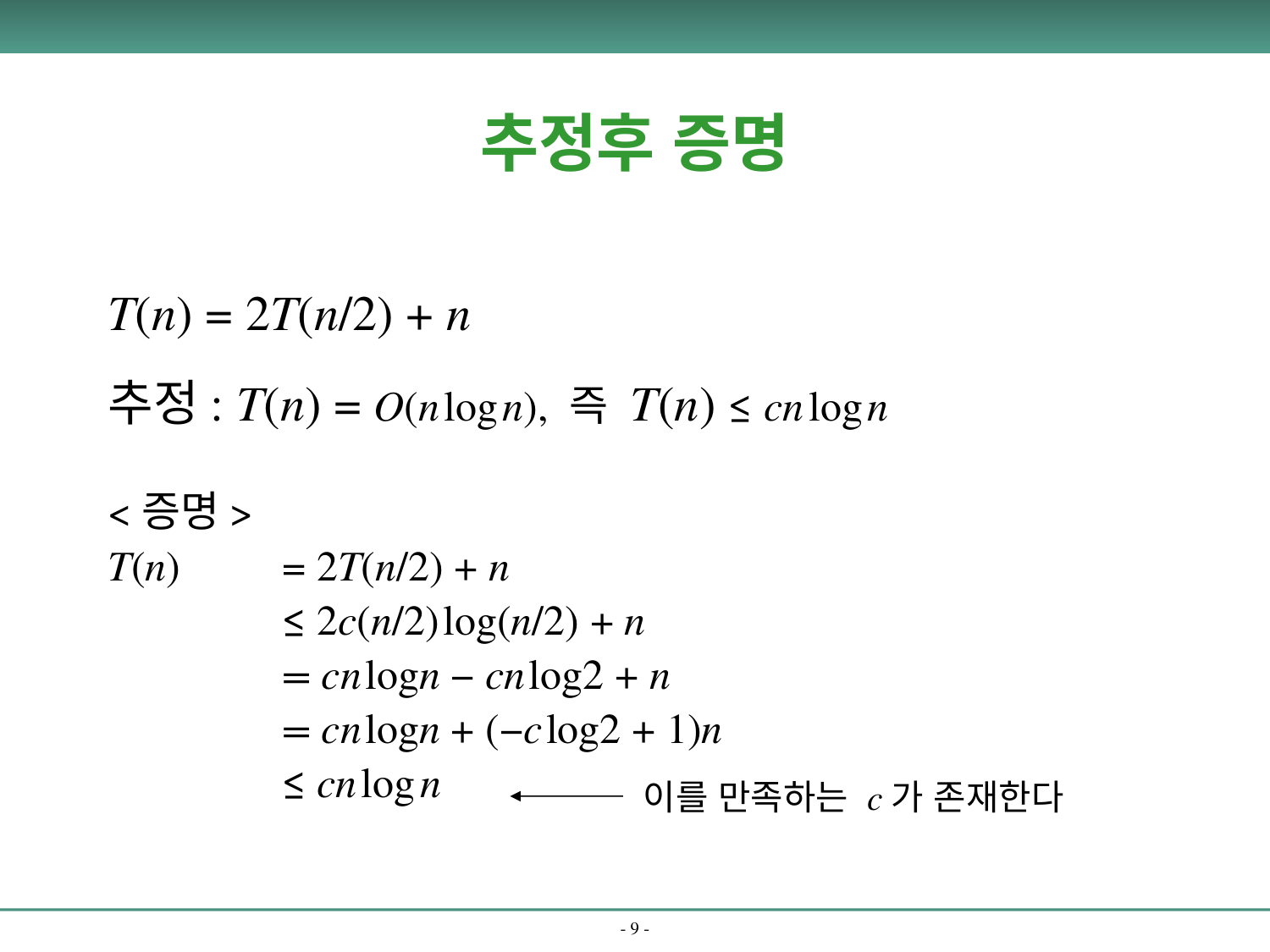

# 추정후 증명
T(n) = 2T(n/2) + n

추정: T(n) = O(n log n), 즉 T(n) ≤ cn log n

<증명>
T(n) 	= 2T(n/2) + n
		≤ 2c(n/2) log(n/2) + n
		= cn logn − cn log2 + n
		= cn logn + (−c log2 + 1)n
		≤ cn log n

이를 만족하는 c가 존재한다